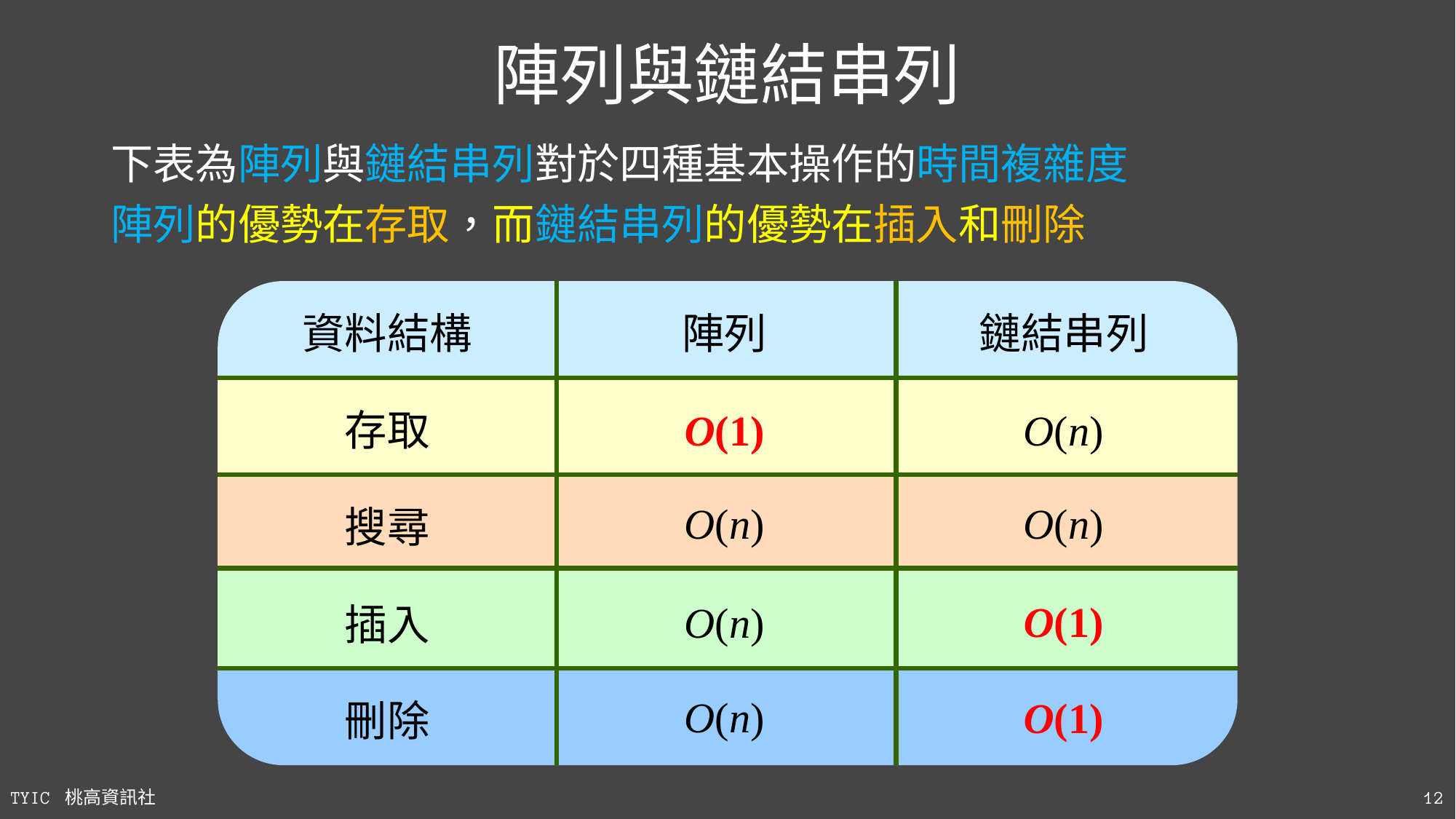

# 陣列與鏈結串列
下表為陣列與鏈結串列對於四種基本操作的時間複雜度
陣列的優勢在存取，而鏈結串列的優勢在插入和刪除

資料結構
陣列
鏈結串列

存取
O(1)
O(n)

O(n)
O(n)
搜尋

O(1)
O(n)
插入

O(n)
O(1)
刪除